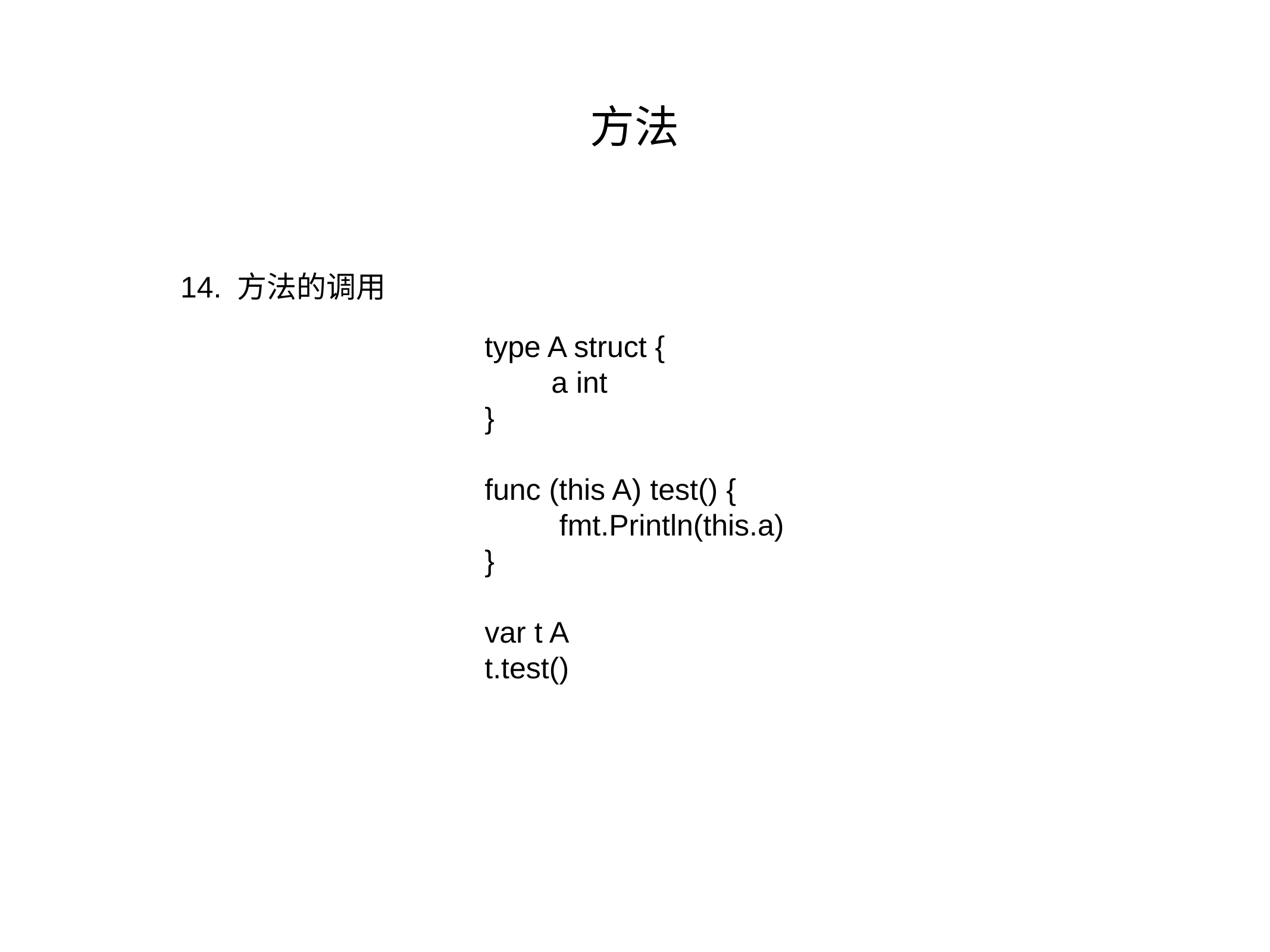

方法
14. 方法的调用

type A struct {
        a int
}

func (this A) test() {
         fmt.Println(this.a)
}

var t A
t.test()